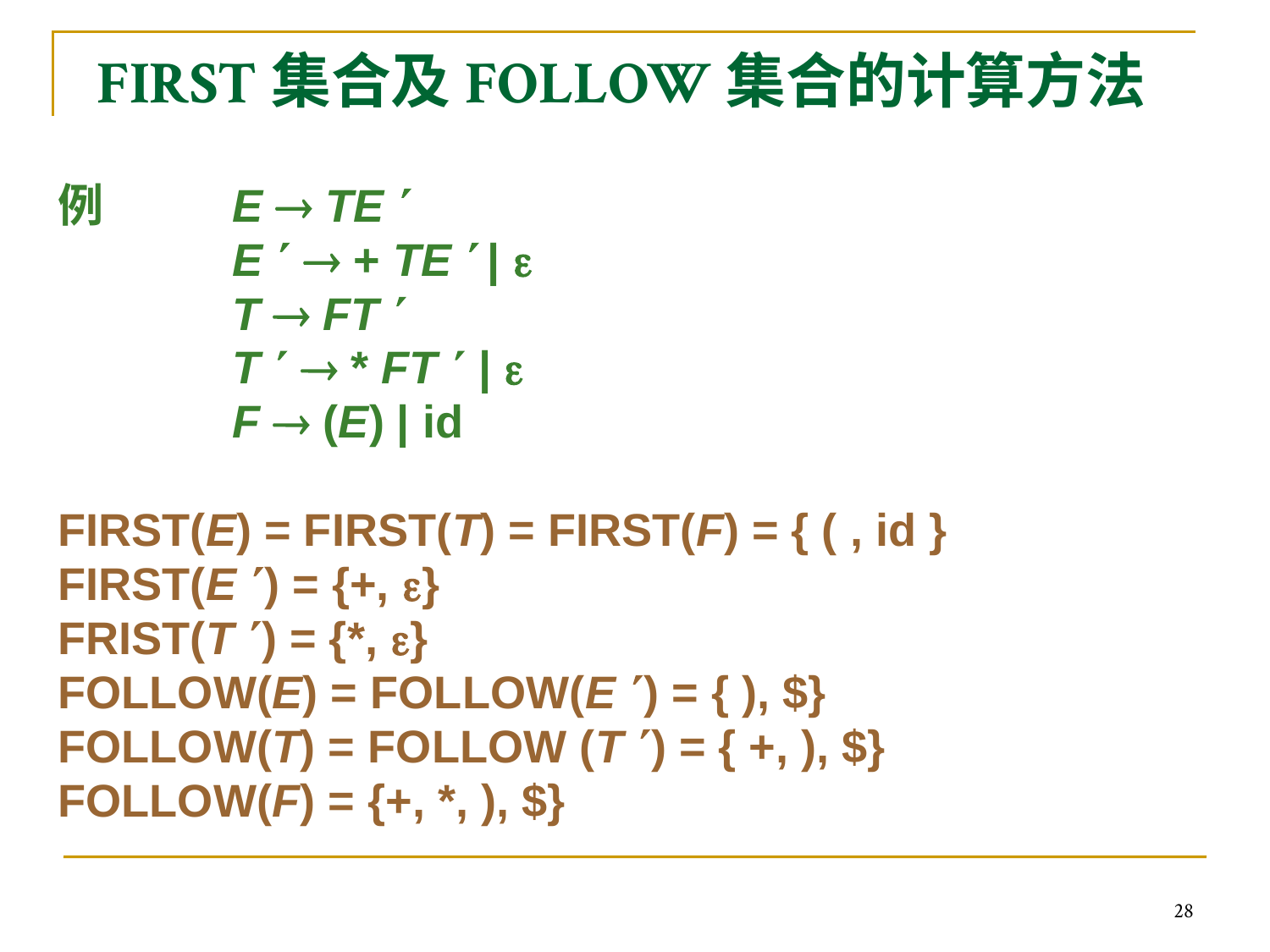

# FIRST集合及FOLLOW集合的计算方法
例 	E → TE ′
	  	E ′ → + TE ′ | ε
     	T → FT ′
     	T ′ → * FT ′ | ε
     	F → (E) | id

FIRST(E) = FIRST(T) = FIRST(F) = { ( , id }
FIRST(E ′) = {+, ε}
FRIST(T ′) = {*, ε}
FOLLOW(E) = FOLLOW(E ′) = { ), $}
FOLLOW(T) = FOLLOW (T ′) = { +, ), $}
FOLLOW(F) = {+, *, ), $}
28